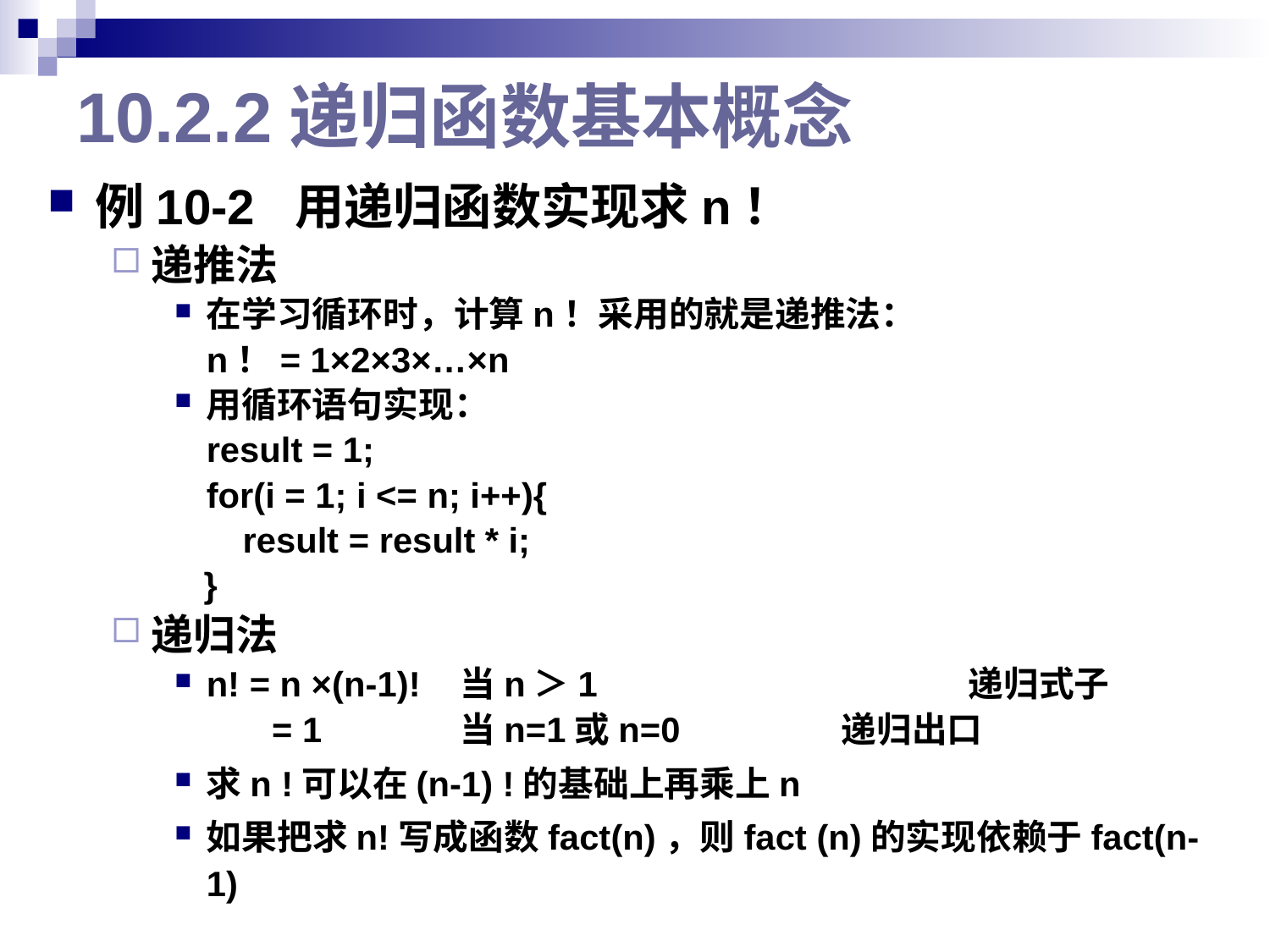

# 10.2.2递归函数基本概念
例10-2  用递归函数实现求n！
递推法
在学习循环时，计算n！采用的就是递推法：
	n！= 1×2×3×…×n
用循环语句实现：
	result = 1;
	for(i = 1; i <= n; i++){
       result = result * i;
   }
递归法
n! = n ×(n-1)!	当n＞1			递归式子
          = 1		当n=1或n=0		递归出口
求n !可以在(n-1) !的基础上再乘上n
如果把求n!写成函数fact(n)，则fact (n)的实现依赖于fact(n-1)